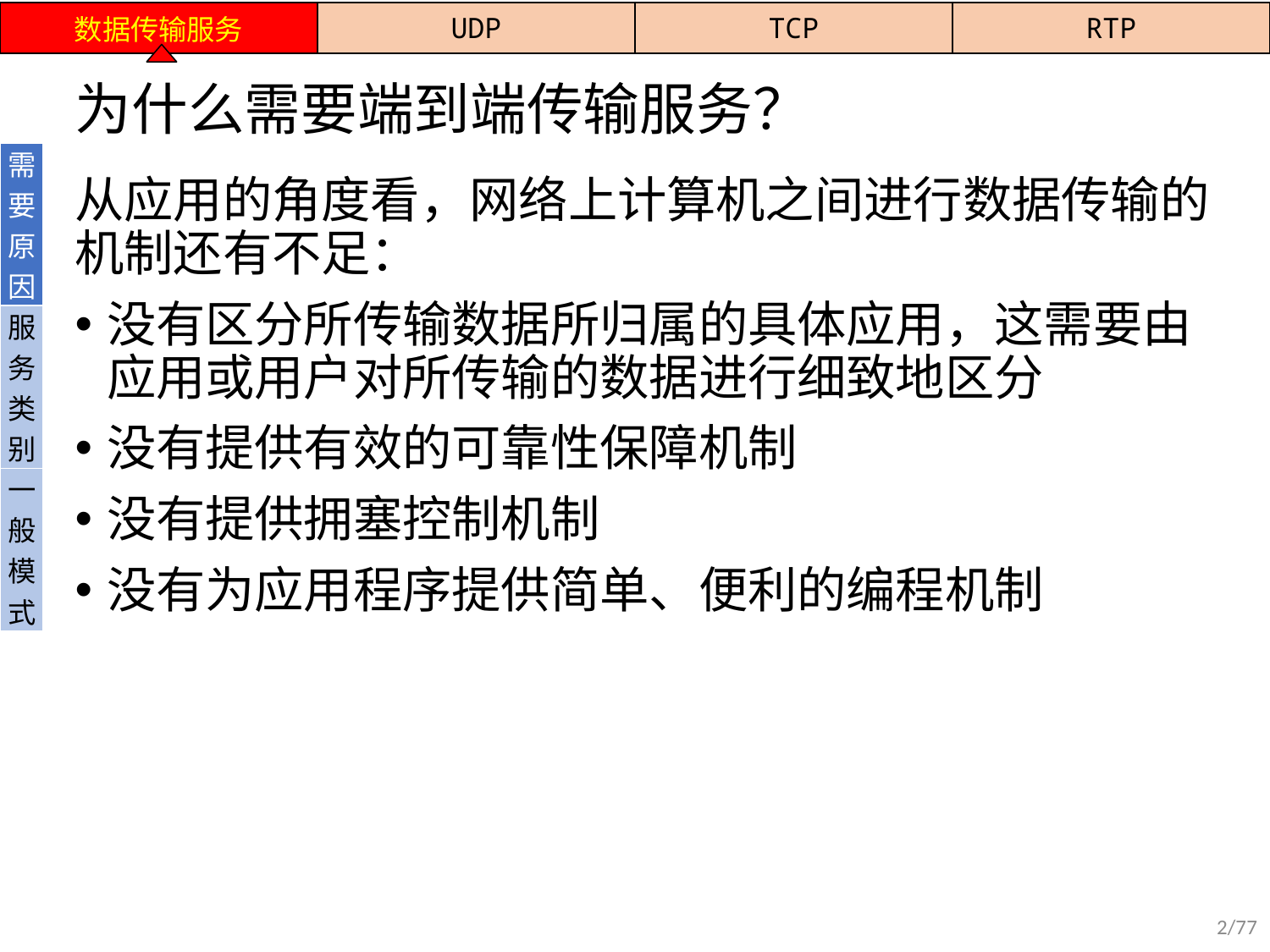

| 数据传输服务 | UDP | TCP | RTP |
| --- | --- | --- | --- |

# 为什么需要端到端传输服务？
| 需要原因 |
| --- |
| 服务类别 |
| 一般模式 |
从应用的角度看，网络上计算机之间进行数据传输的机制还有不足：
没有区分所传输数据所归属的具体应用，这需要由应用或用户对所传输的数据进行细致地区分
没有提供有效的可靠性保障机制
没有提供拥塞控制机制
没有为应用程序提供简单、便利的编程机制
2/77